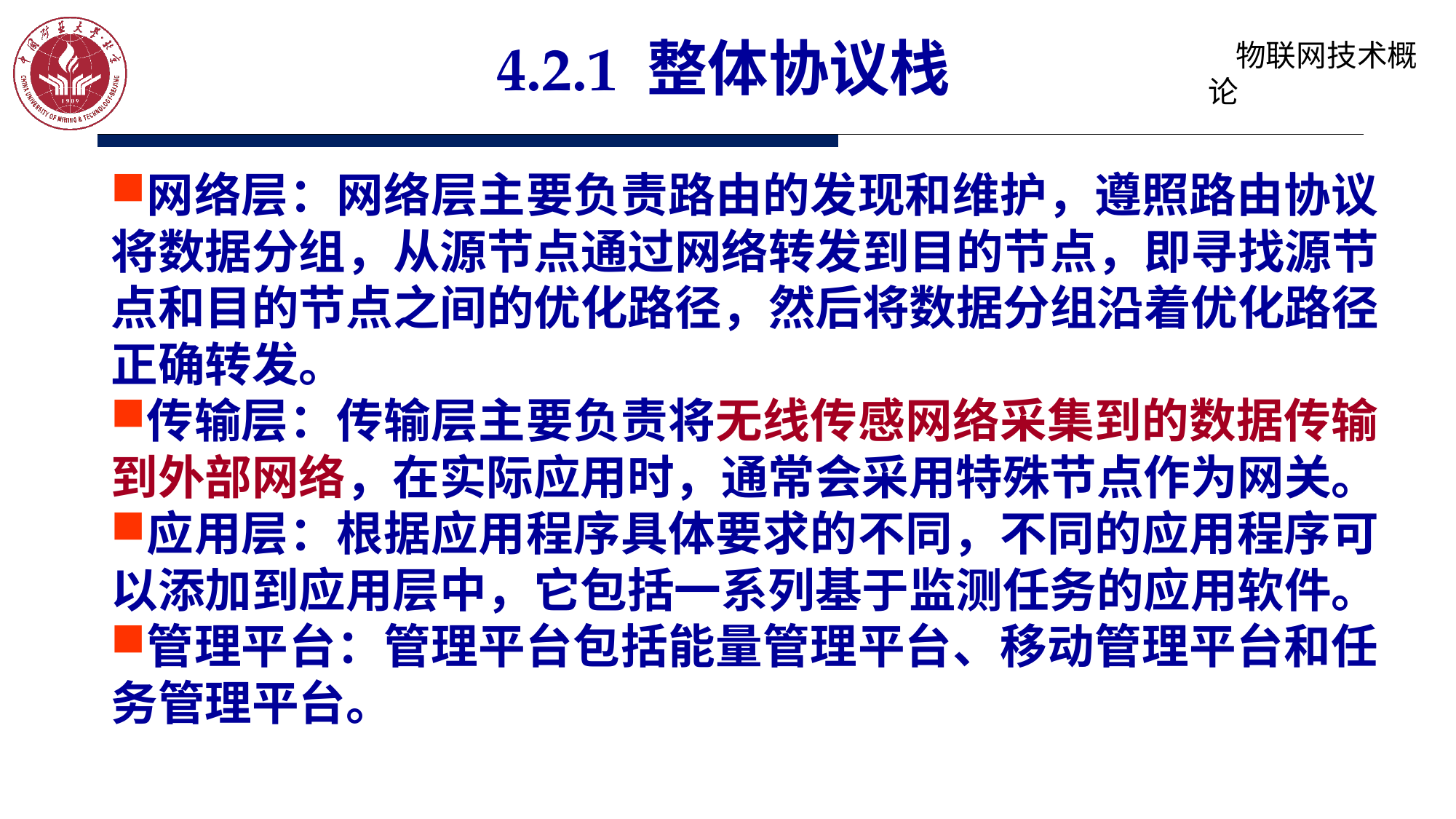

# 4.2.1 整体协议栈
网络层：网络层主要负责路由的发现和维护，遵照路由协议将数据分组，从源节点通过网络转发到目的节点，即寻找源节点和目的节点之间的优化路径，然后将数据分组沿着优化路径正确转发。
传输层：传输层主要负责将无线传感网络采集到的数据传输到外部网络，在实际应用时，通常会采用特殊节点作为网关。
应用层：根据应用程序具体要求的不同，不同的应用程序可以添加到应用层中，它包括一系列基于监测任务的应用软件。
管理平台：管理平台包括能量管理平台、移动管理平台和任务管理平台。